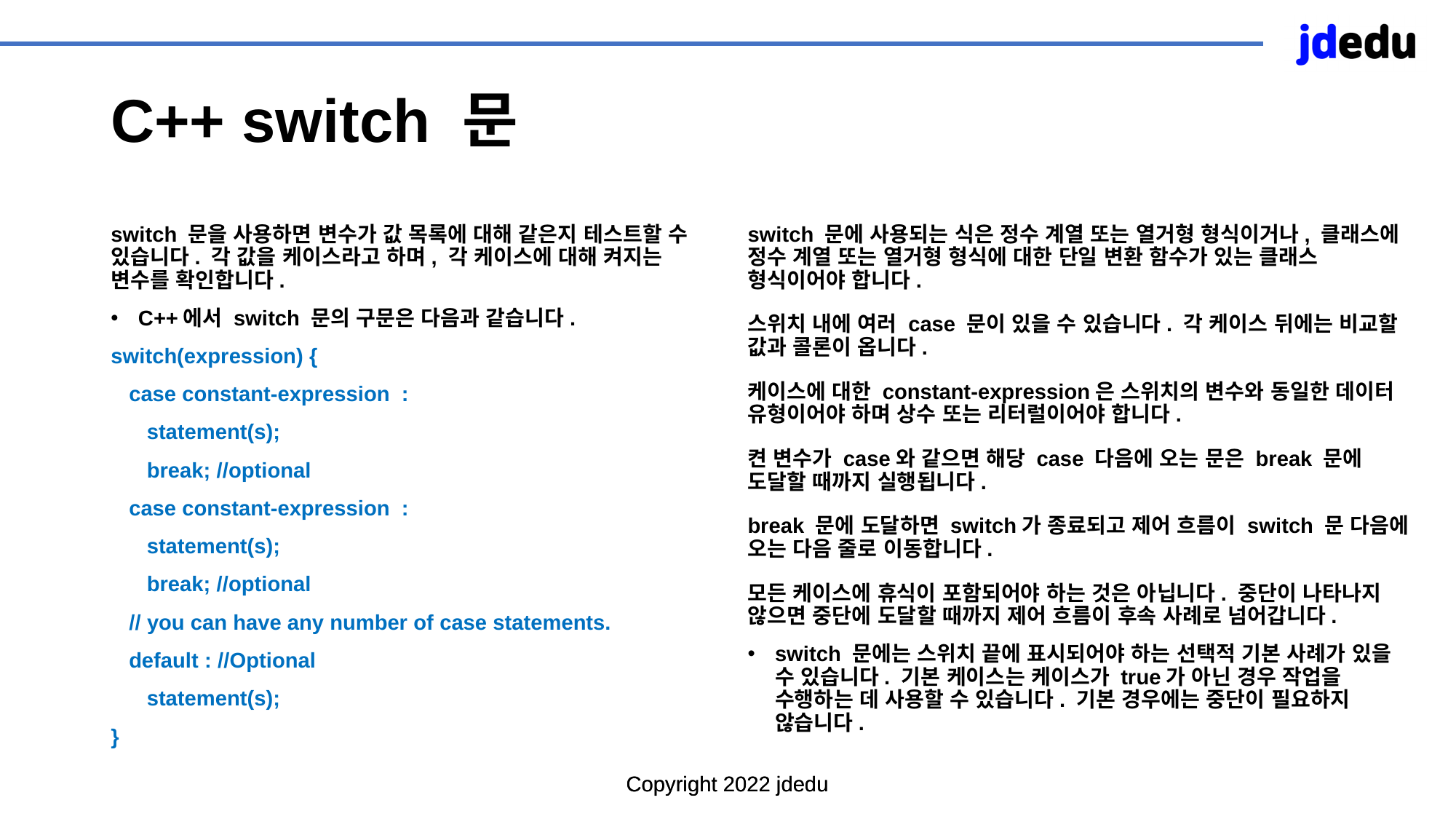

# C++ switch 문
switch 문을 사용하면 변수가 값 목록에 대해 같은지 테스트할 수 있습니다. 각 값을 케이스라고 하며, 각 케이스에 대해 켜지는 변수를 확인합니다.
C++에서 switch 문의 구문은 다음과 같습니다.
switch(expression) {
   case constant-expression  :
      statement(s);
      break; //optional
   case constant-expression  :
      statement(s);
      break; //optional
   // you can have any number of case statements.
   default : //Optional
      statement(s);
}
switch 문에 사용되는 식은 정수 계열 또는 열거형 형식이거나, 클래스에 정수 계열 또는 열거형 형식에 대한 단일 변환 함수가 있는 클래스 형식이어야 합니다.
스위치 내에 여러 case 문이 있을 수 있습니다. 각 케이스 뒤에는 비교할 값과 콜론이 옵니다.
케이스에 대한 constant-expression은 스위치의 변수와 동일한 데이터 유형이어야 하며 상수 또는 리터럴이어야 합니다.
켠 변수가 case와 같으면 해당 case 다음에 오는 문은 break 문에 도달할 때까지 실행됩니다.
break 문에 도달하면 switch가 종료되고 제어 흐름이 switch 문 다음에 오는 다음 줄로 이동합니다.
모든 케이스에 휴식이 포함되어야 하는 것은 아닙니다. 중단이 나타나지 않으면 중단에 도달할 때까지 제어 흐름이 후속 사례로 넘어갑니다.
switch 문에는 스위치 끝에 표시되어야 하는 선택적 기본 사례가 있을 수 있습니다. 기본 케이스는 케이스가 true가 아닌 경우 작업을 수행하는 데 사용할 수 있습니다. 기본 경우에는 중단이 필요하지 않습니다.